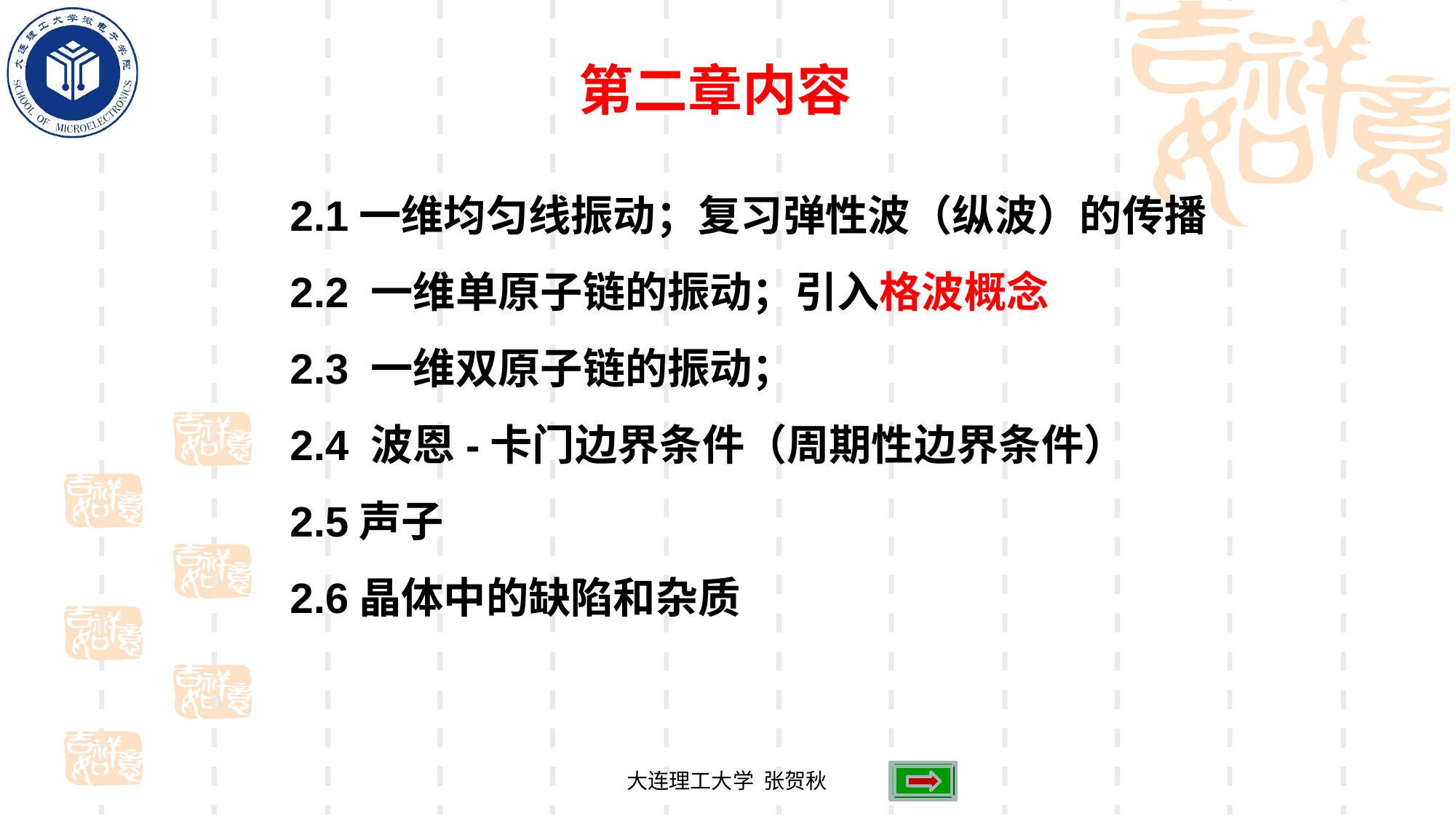

第二章内容
2.1一维均匀线振动；复习弹性波（纵波）的传播
2.2 一维单原子链的振动；引入格波概念
2.3 一维双原子链的振动；
2.4 波恩-卡门边界条件（周期性边界条件）
2.5声子
2.6晶体中的缺陷和杂质

大连理工大学  张贺秋